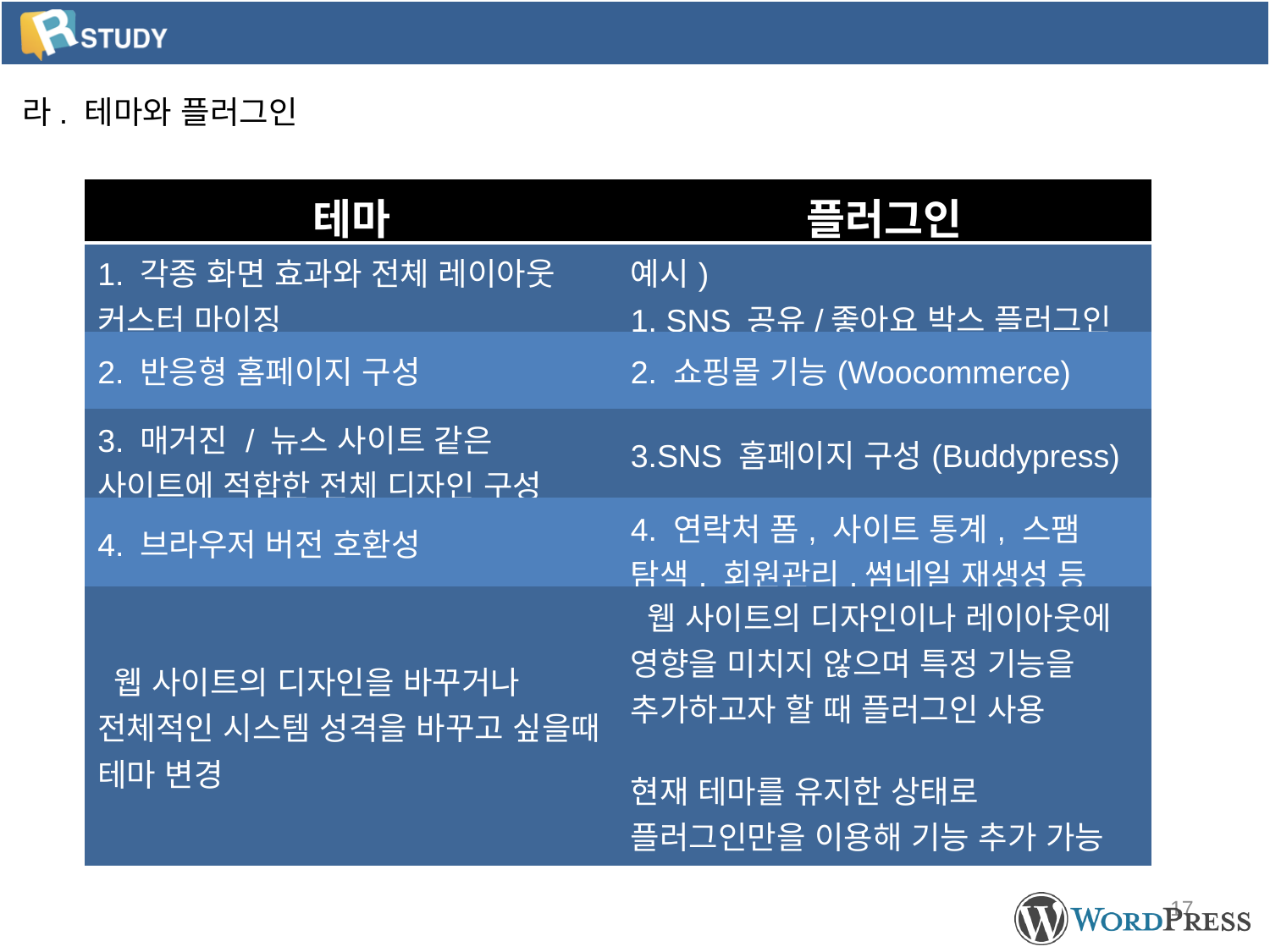

라. 테마와 플러그인
| 테마 | 플러그인 |
| --- | --- |
| 1. 각종 화면 효과와 전체 레이아웃 커스터 마이징 | 예시) 1. SNS 공유/좋아요 박스 플러그인 |
| 2. 반응형 홈페이지 구성 | 2. 쇼핑몰 기능(Woocommerce) |
| 3. 매거진 / 뉴스 사이트 같은 사이트에 적합한 전체 디자인 구성 | 3.SNS 홈페이지 구성(Buddypress) |
| 4. 브라우저 버전 호환성 | 4. 연락처 폼, 사이트 통계, 스팸 탐색, 회원관리,썸네일 재생성 등 |
| 웹 사이트의 디자인을 바꾸거나 전체적인 시스템 성격을 바꾸고 싶을때 테마 변경 | 웹 사이트의 디자인이나 레이아웃에 영향을 미치지 않으며 특정 기능을 추가하고자 할 때 플러그인 사용 현재 테마를 유지한 상태로 플러그인만을 이용해 기능 추가 가능 |
17